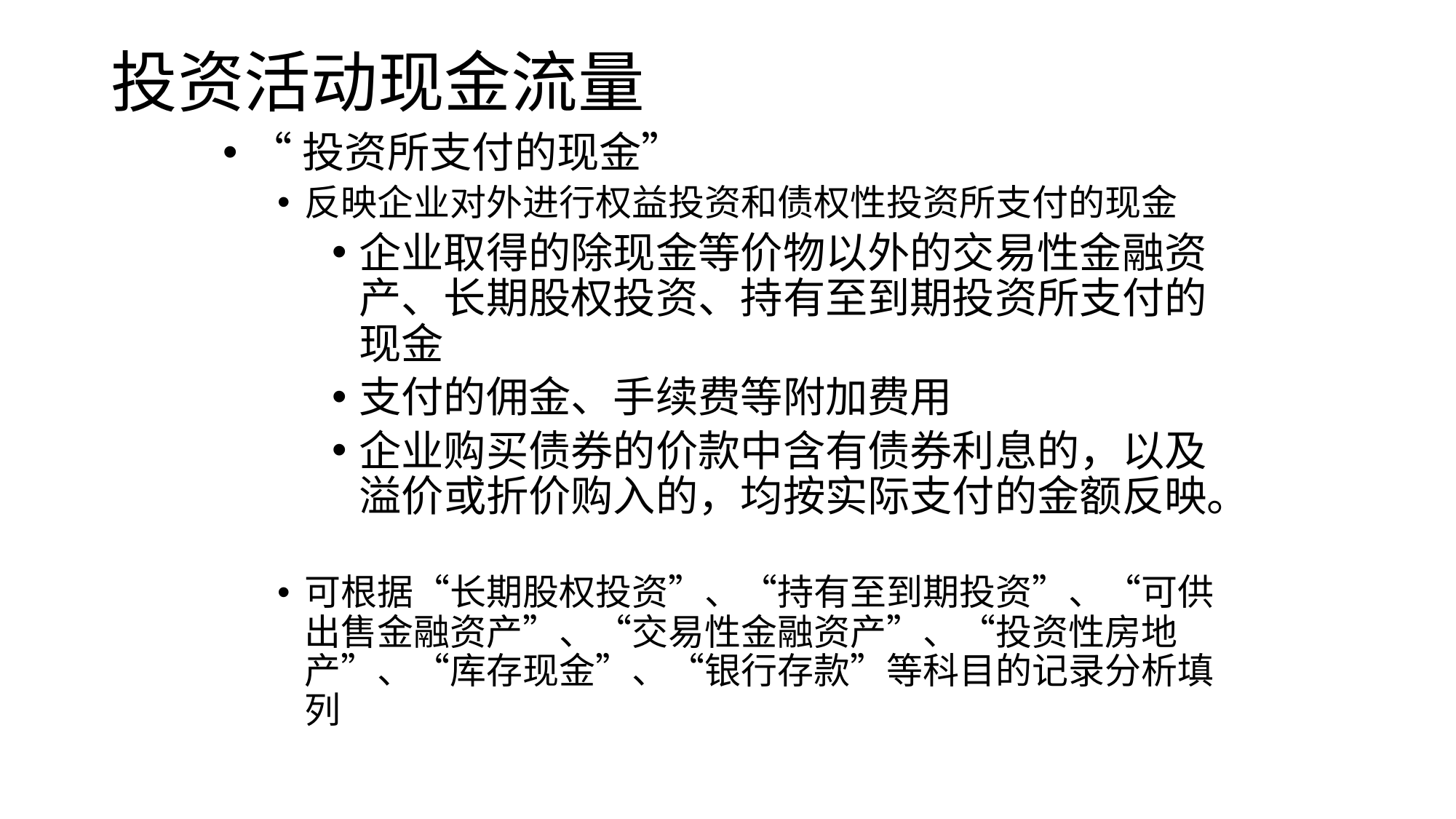

# 投资活动现金流量
“投资所支付的现金”
反映企业对外进行权益投资和债权性投资所支付的现金
企业取得的除现金等价物以外的交易性金融资产、长期股权投资、持有至到期投资所支付的现金
支付的佣金、手续费等附加费用
企业购买债券的价款中含有债券利息的，以及溢价或折价购入的，均按实际支付的金额反映。
可根据“长期股权投资”、“持有至到期投资”、“可供出售金融资产”、“交易性金融资产”、“投资性房地产”、“库存现金”、“银行存款”等科目的记录分析填列
2023/3/30
57